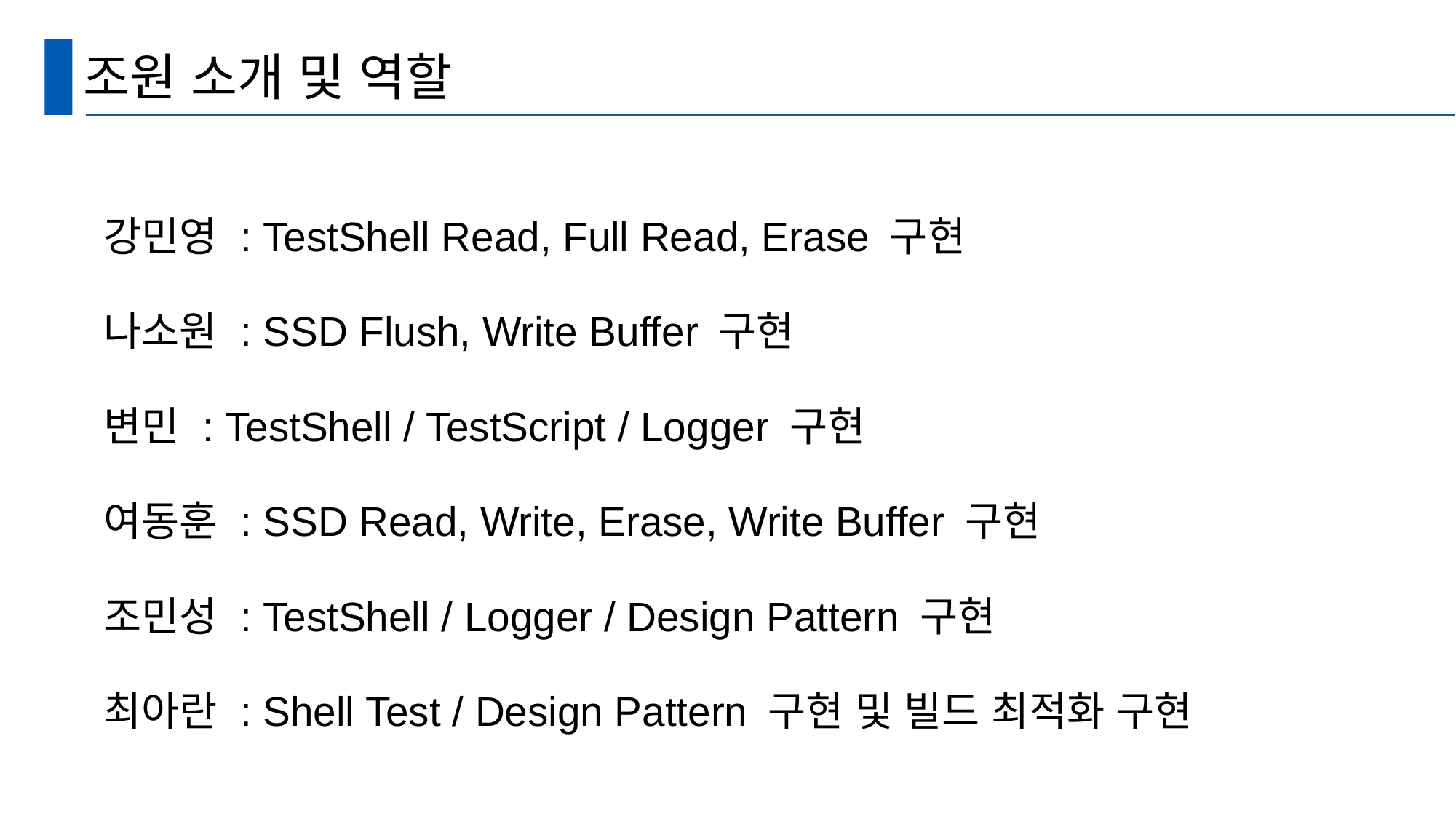

# 조원 소개 및 역할

강민영 : TestShell Read, Full Read, Erase 구현

나소원 : SSD Flush, Write Buffer 구현

변민 : TestShell / TestScript / Logger 구현

여동훈 : SSD Read, Write, Erase, Write Buffer 구현

조민성 : TestShell / Logger / Design Pattern 구현

최아란 : Shell Test / Design Pattern 구현 및 빌드 최적화 구현